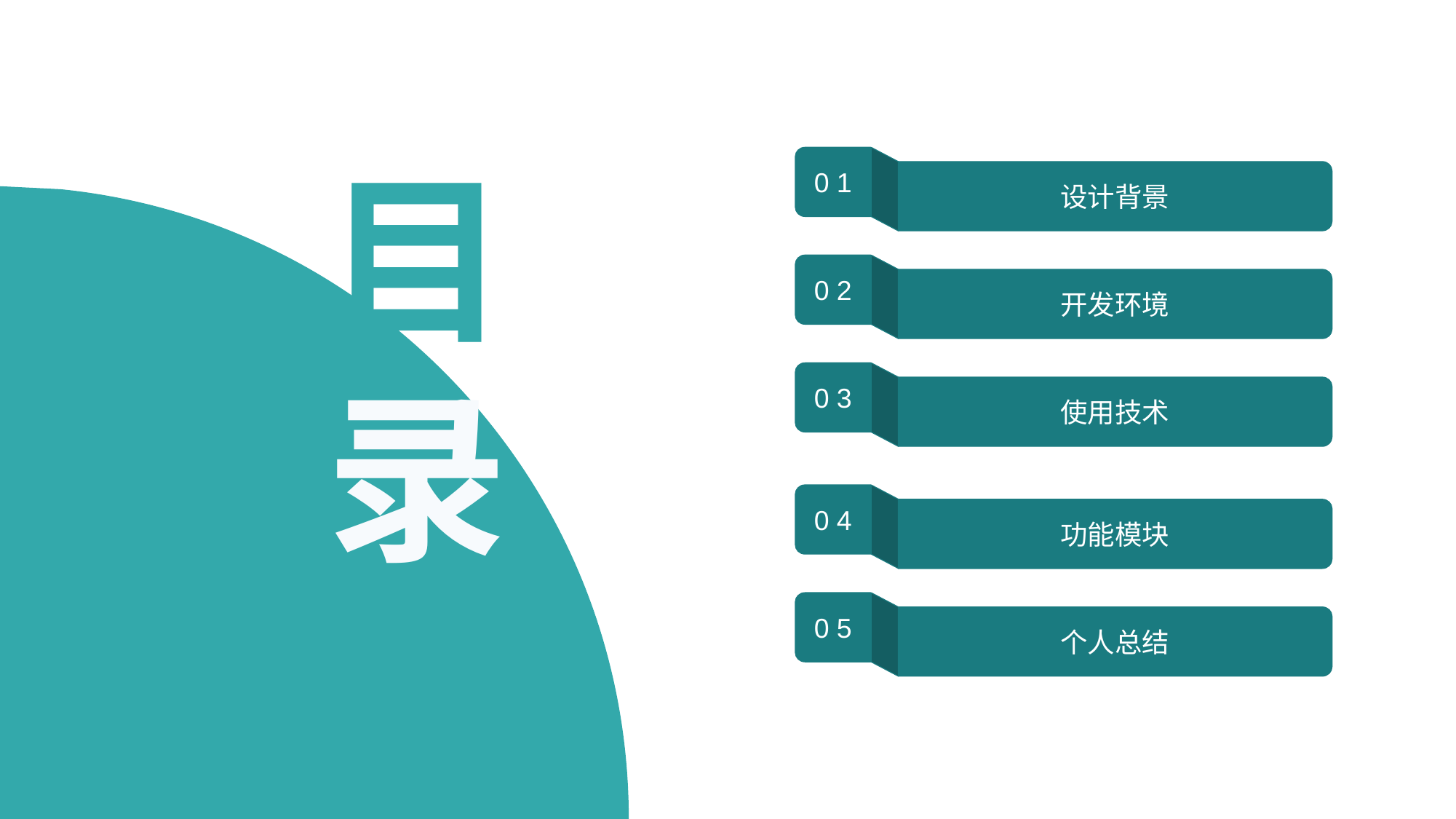

目
录
0 1

设计背景
0 2

开发环境
0 3

使用技术
0 4

功能模块
0 5

个人总结